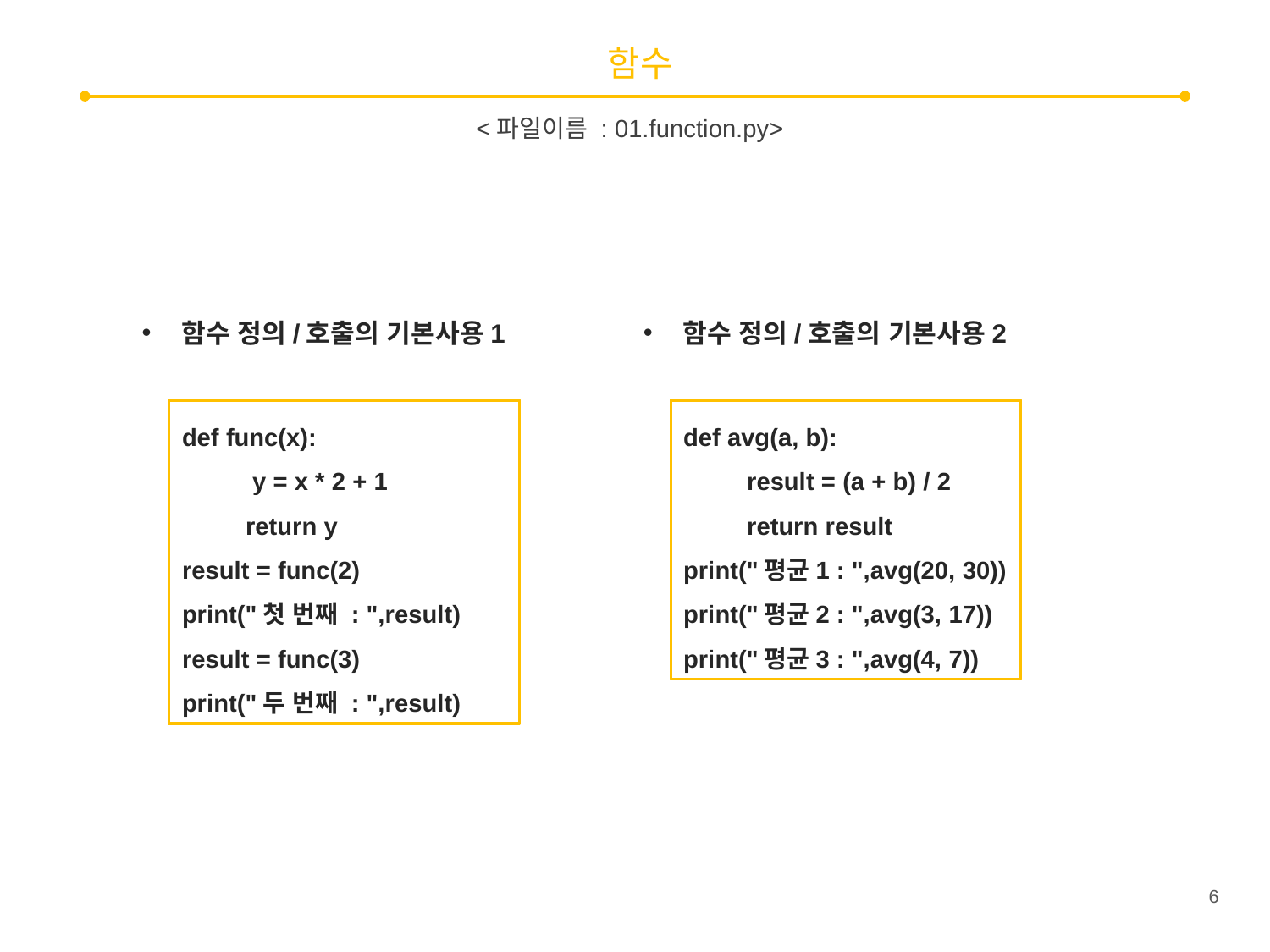

# 함수
<파일이름 : 01.function.py>
함수 정의/호출의 기본사용1
함수 정의/호출의 기본사용2
def func(x):
 y = x * 2 + 1
return y
result = func(2)
print("첫 번째 : ",result)
result = func(3)
print("두 번째 : ",result)
def avg(a, b):
result = (a + b) / 2
return result
print("평균1 : ",avg(20, 30))
print("평균2 : ",avg(3, 17))
print("평균3 : ",avg(4, 7))